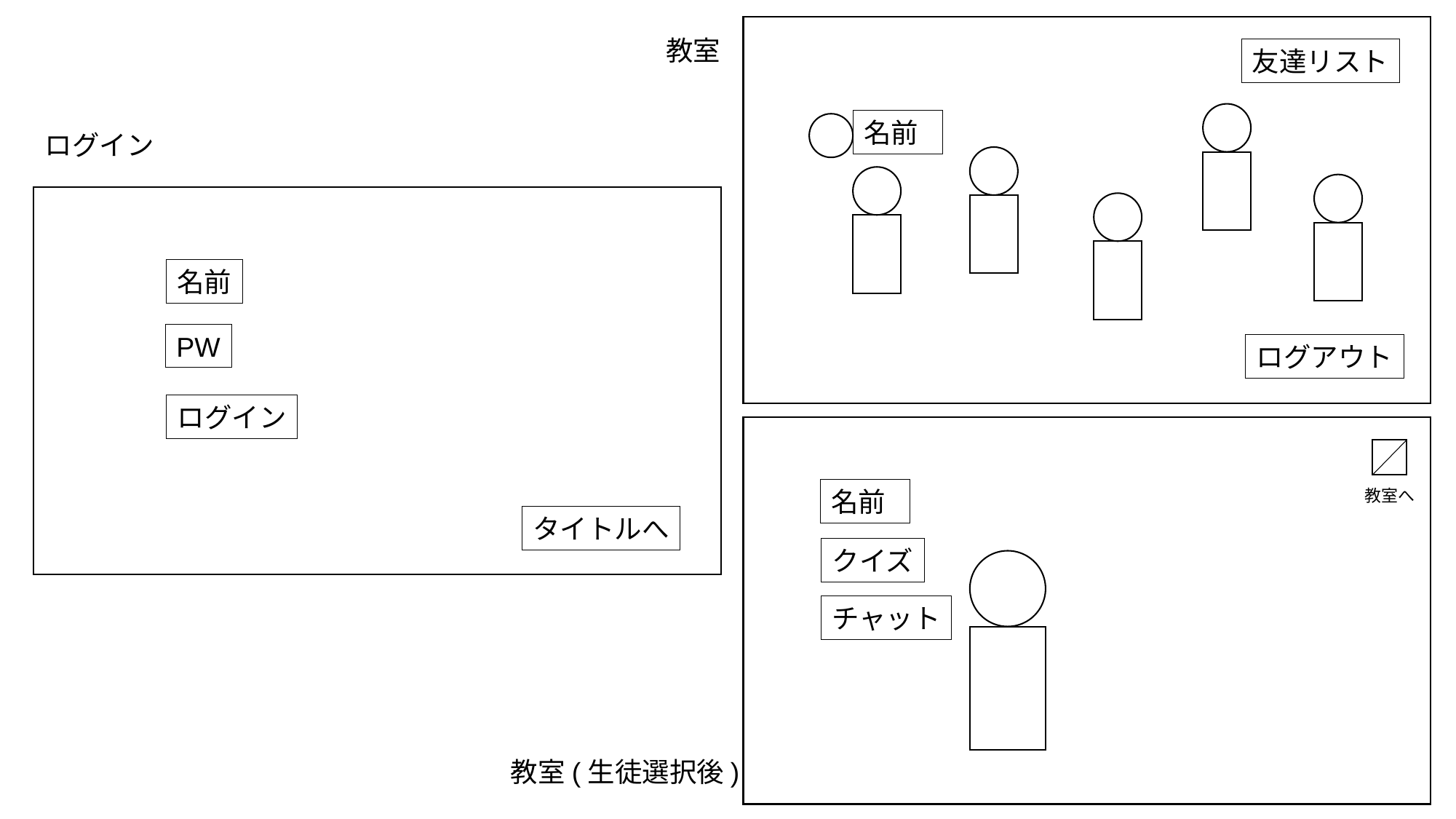

教室
友達リスト

名前

ログイン

名前
PW
ログアウト
ログイン

名前
教室へ
タイトルへ
クイズ

チャット
教室(生徒選択後)